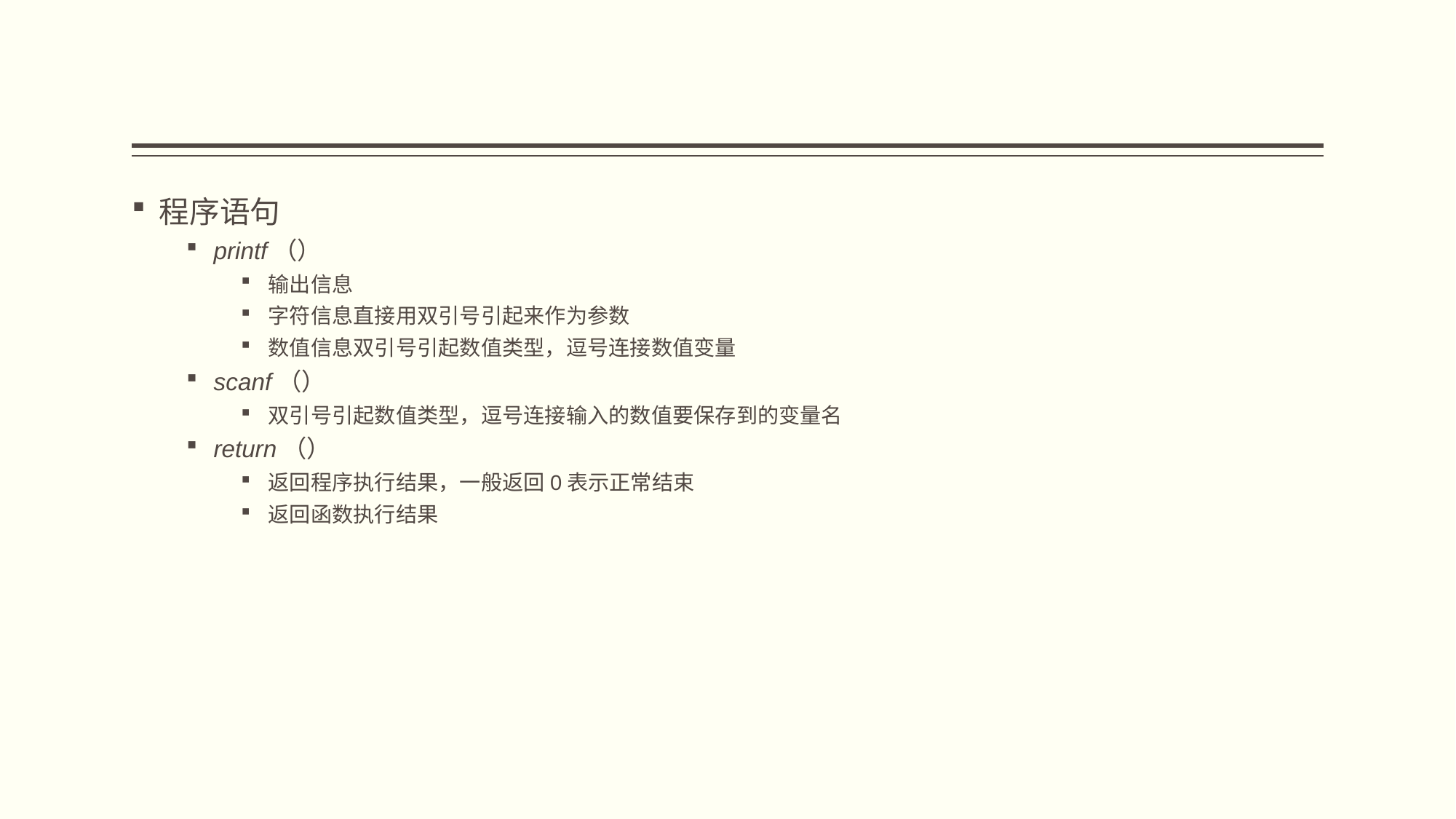

#
程序语句
printf（）
输出信息
字符信息直接用双引号引起来作为参数
数值信息双引号引起数值类型，逗号连接数值变量
scanf（）
双引号引起数值类型，逗号连接输入的数值要保存到的变量名
return（）
返回程序执行结果，一般返回0表示正常结束
返回函数执行结果